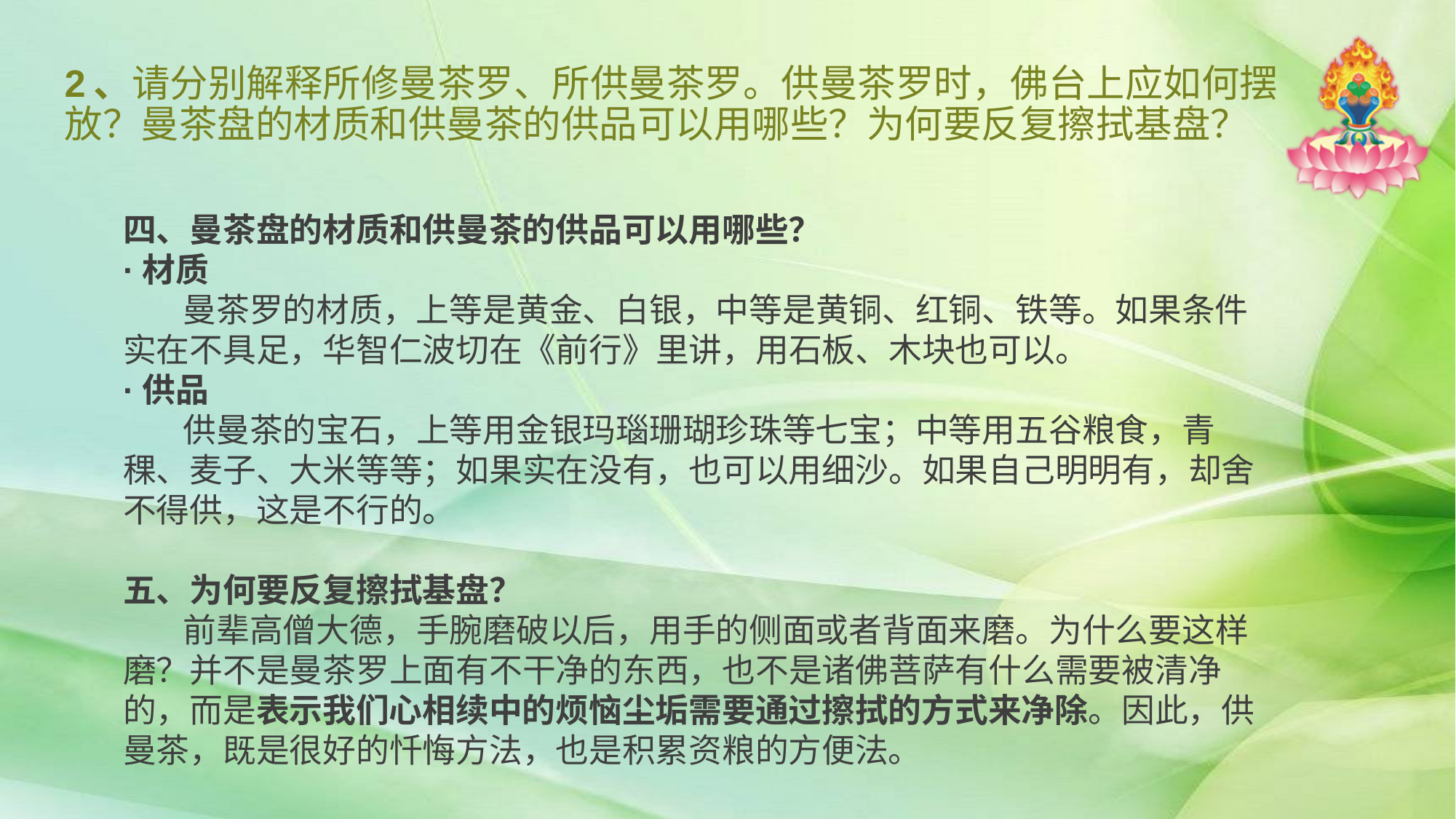

# 2、请分别解释所修曼茶罗、所供曼茶罗。供曼茶罗时，佛台上应如何摆放？曼茶盘的材质和供曼茶的供品可以用哪些？为何要反复擦拭基盘？
四、曼茶盘的材质和供曼茶的供品可以用哪些？
·材质
       曼茶罗的材质，上等是黄金、白银，中等是黄铜、红铜、铁等。如果条件实在不具足，华智仁波切在《前行》里讲，用石板、木块也可以。
·供品
       供曼茶的宝石，上等用金银玛瑙珊瑚珍珠等七宝；中等用五谷粮食，青稞、麦子、大米等等；如果实在没有，也可以用细沙。如果自己明明有，却舍不得供，这是不行的。

五、为何要反复擦拭基盘？
       前辈高僧大德，手腕磨破以后，用手的侧面或者背面来磨。为什么要这样磨？并不是曼茶罗上面有不干净的东西，也不是诸佛菩萨有什么需要被清净的，而是表示我们心相续中的烦恼尘垢需要通过擦拭的方式来净除。因此，供曼茶，既是很好的忏悔方法，也是积累资粮的方便法。